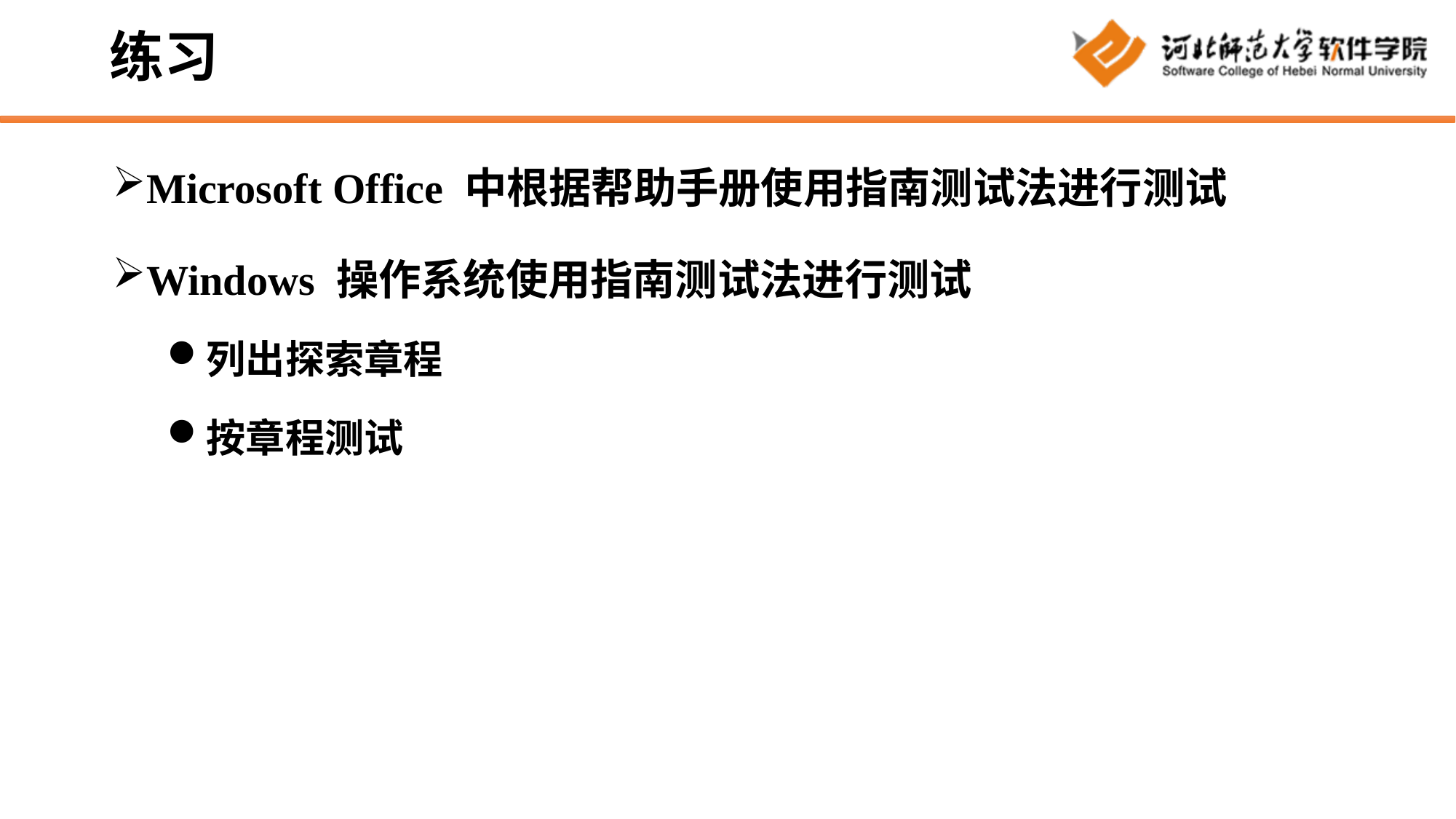

# 练习
Microsoft Office 中根据帮助手册使用指南测试法进行测试
Windows 操作系统使用指南测试法进行测试
列出探索章程
按章程测试